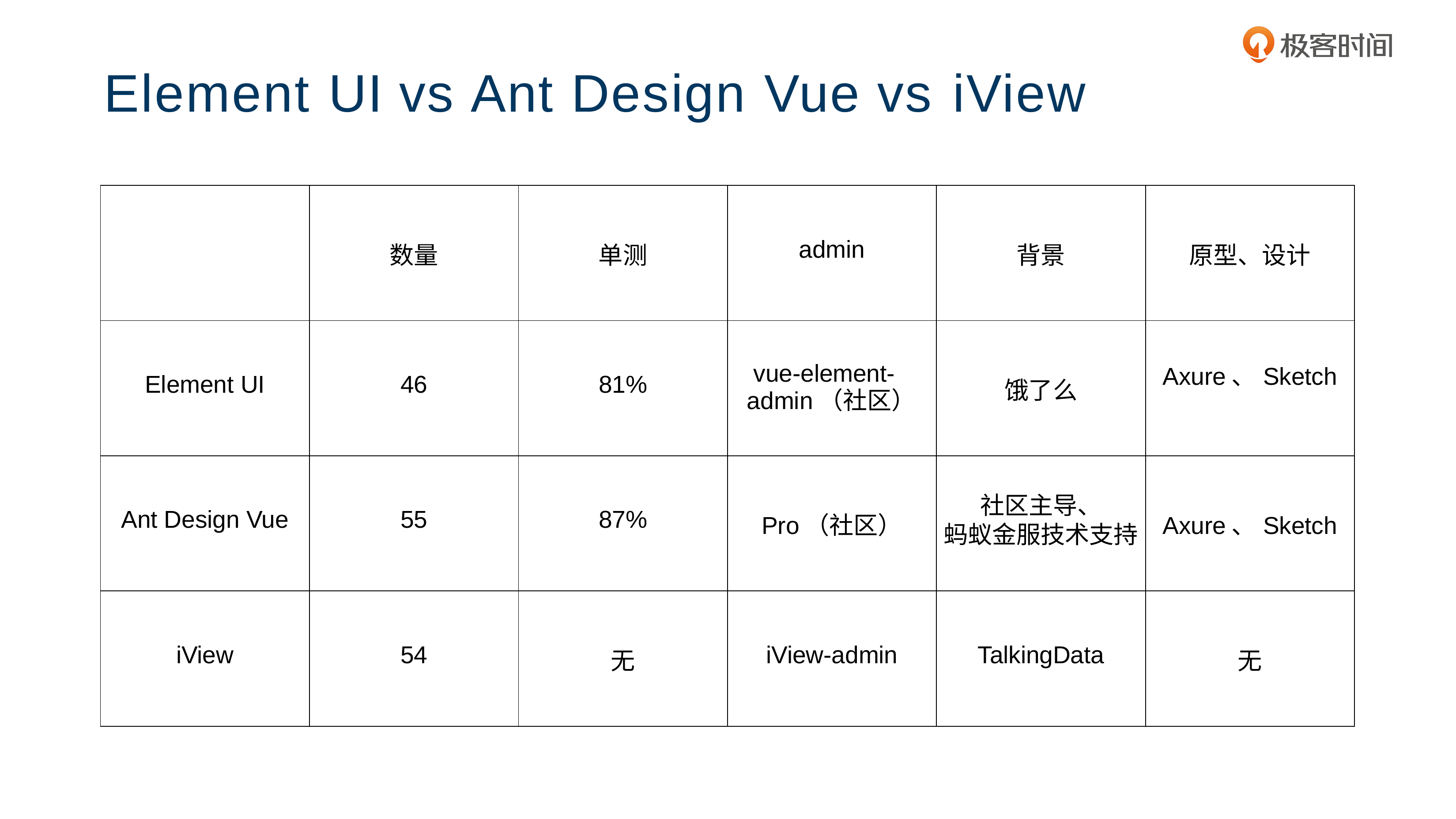

# Element UI vs Ant Design Vue vs iView
|  | 数量 | 单测 | admin | 背景 | 原型、设计 |
| --- | --- | --- | --- | --- | --- |
| Element UI | 46 | 81% | vue-element- admin（社区） | 饿了么 | Axure、Sketch |
| Ant Design Vue | 55 | 87% | Pro（社区） | 社区主导、 蚂蚁金服技术支持 | Axure、Sketch |
| iView | 54 | 无 | iView-admin | TalkingData | 无 |